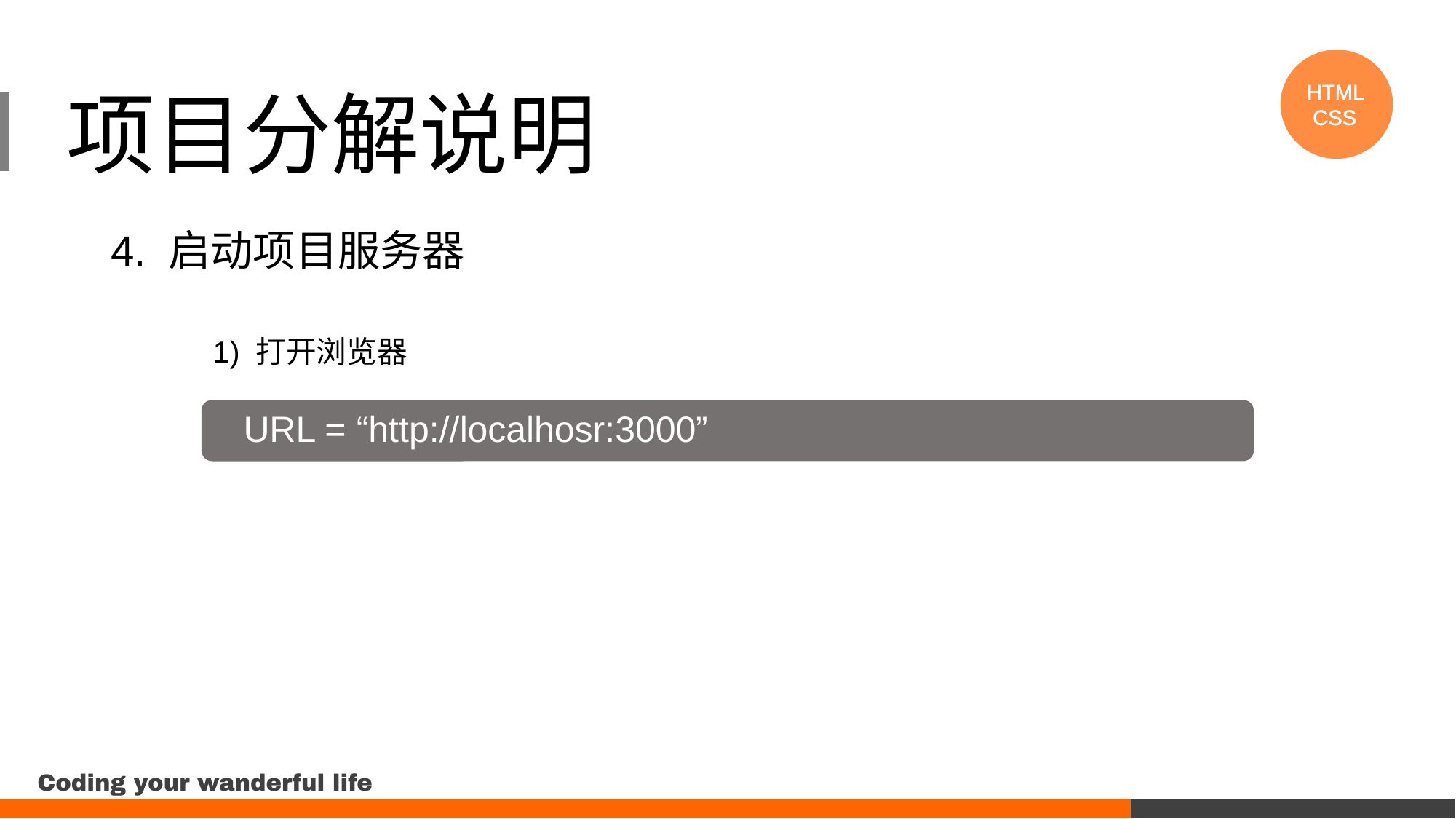

# 项目分解说明

 HTML
  CSS

4. 启动项目服务器
1) 打开浏览器
   URL = “http://localhosr:3000”

Coding your wanderful life